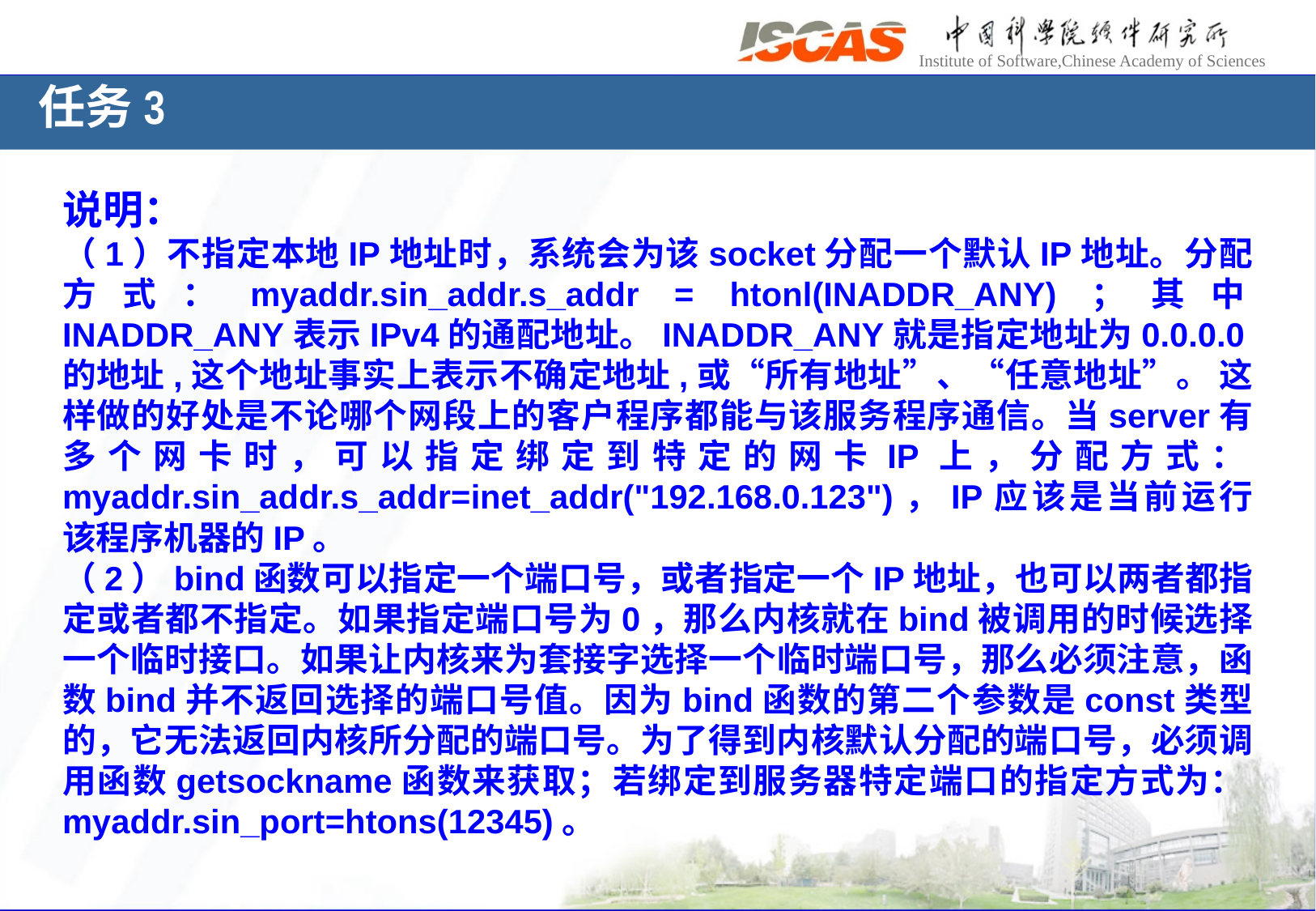

# 任务3
说明：
（1）不指定本地IP地址时，系统会为该socket分配一个默认IP地址。分配方式：myaddr.sin_addr.s_addr = htonl(INADDR_ANY)；其中INADDR_ANY表示IPv4的通配地址。INADDR_ANY就是指定地址为0.0.0.0的地址,这个地址事实上表示不确定地址,或“所有地址”、“任意地址”。 这样做的好处是不论哪个网段上的客户程序都能与该服务程序通信。当server有多个网卡时，可以指定绑定到特定的网卡IP上，分配方式：myaddr.sin_addr.s_addr=inet_addr("192.168.0.123")，IP应该是当前运行该程序机器的IP。
（2）bind函数可以指定一个端口号，或者指定一个IP地址，也可以两者都指定或者都不指定。如果指定端口号为0，那么内核就在bind被调用的时候选择一个临时接口。如果让内核来为套接字选择一个临时端口号，那么必须注意，函数bind并不返回选择的端口号值。因为bind函数的第二个参数是const类型的，它无法返回内核所分配的端口号。为了得到内核默认分配的端口号，必须调用函数getsockname函数来获取；若绑定到服务器特定端口的指定方式为：myaddr.sin_port=htons(12345)。